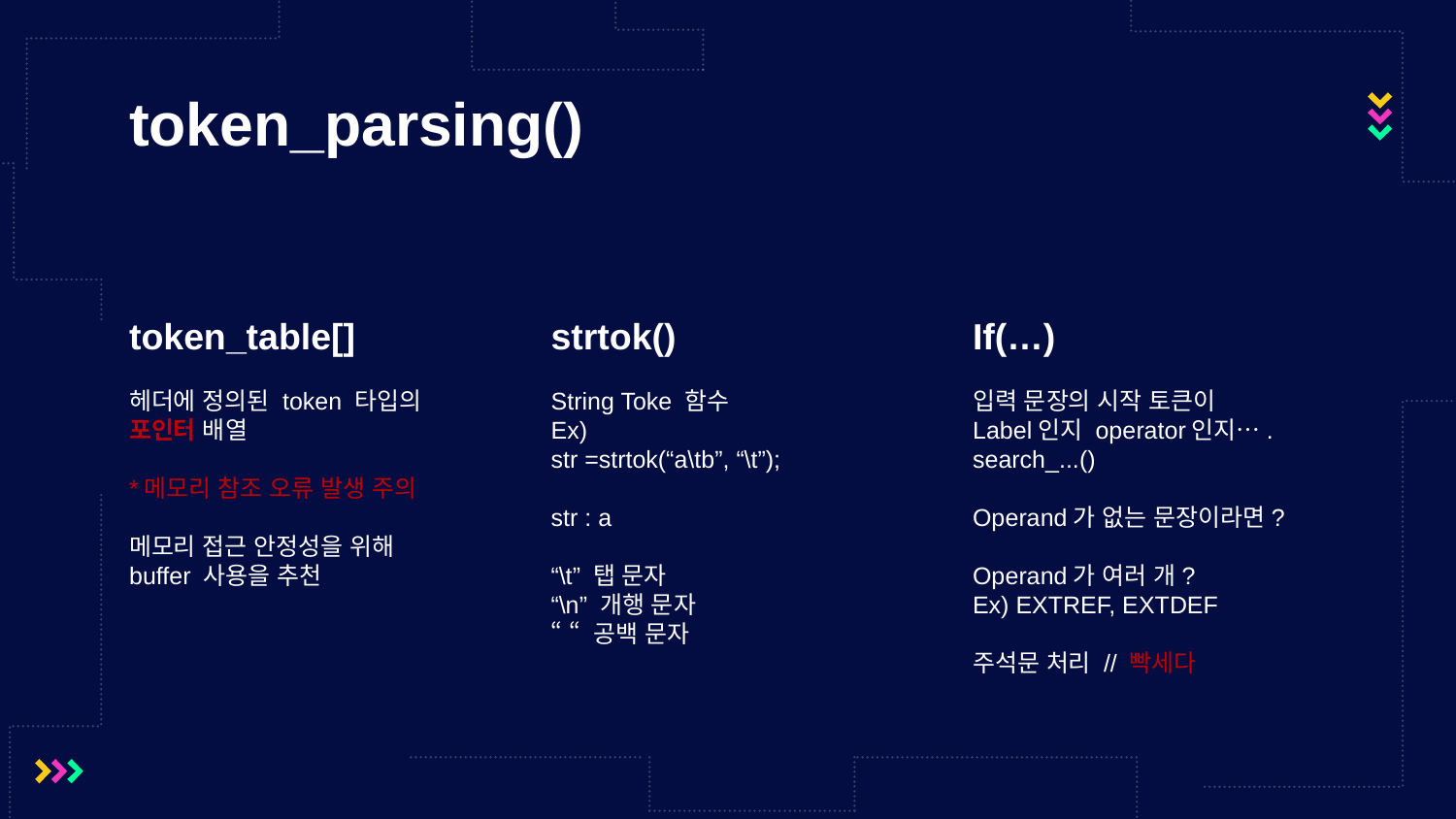

# token_parsing()
token_table[]
strtok()
If(…)
헤더에 정의된 token 타입의
포인터 배열

*메모리 참조 오류 발생 주의

메모리 접근 안정성을 위해
buffer 사용을 추천

String Toke 함수
Ex)
str =strtok(“a\tb”, “\t”);

str : a

“\t” 탭 문자
“\n” 개행 문자
“ “ 공백 문자

입력 문장의 시작 토큰이
Label인지 operator인지….
search_...()

Operand가 없는 문장이라면?

Operand가 여러 개?
Ex) EXTREF, EXTDEF

주석문 처리 // 빡세다